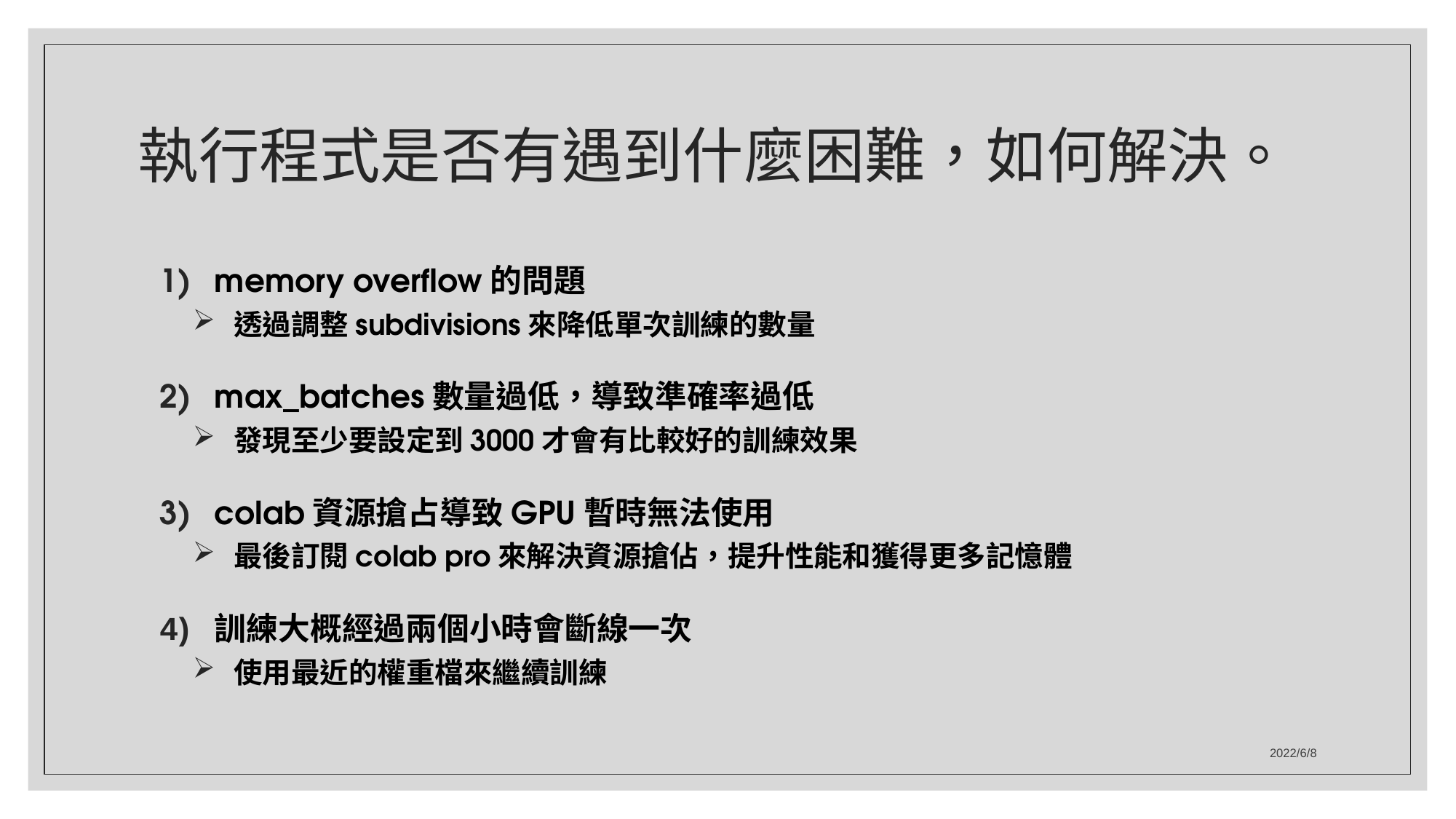

# 執行程式是否有遇到什麼困難，如何解決。
memory overflow的問題
透過調整subdivisions來降低單次訓練的數量
max_batches數量過低，導致準確率過低
發現至少要設定到3000才會有比較好的訓練效果
colab資源搶占導致GPU暫時無法使用
最後訂閱colab pro來解決資源搶佔，提升性能和獲得更多記憶體
訓練大概經過兩個小時會斷線一次
使用最近的權重檔來繼續訓練
2022/6/8